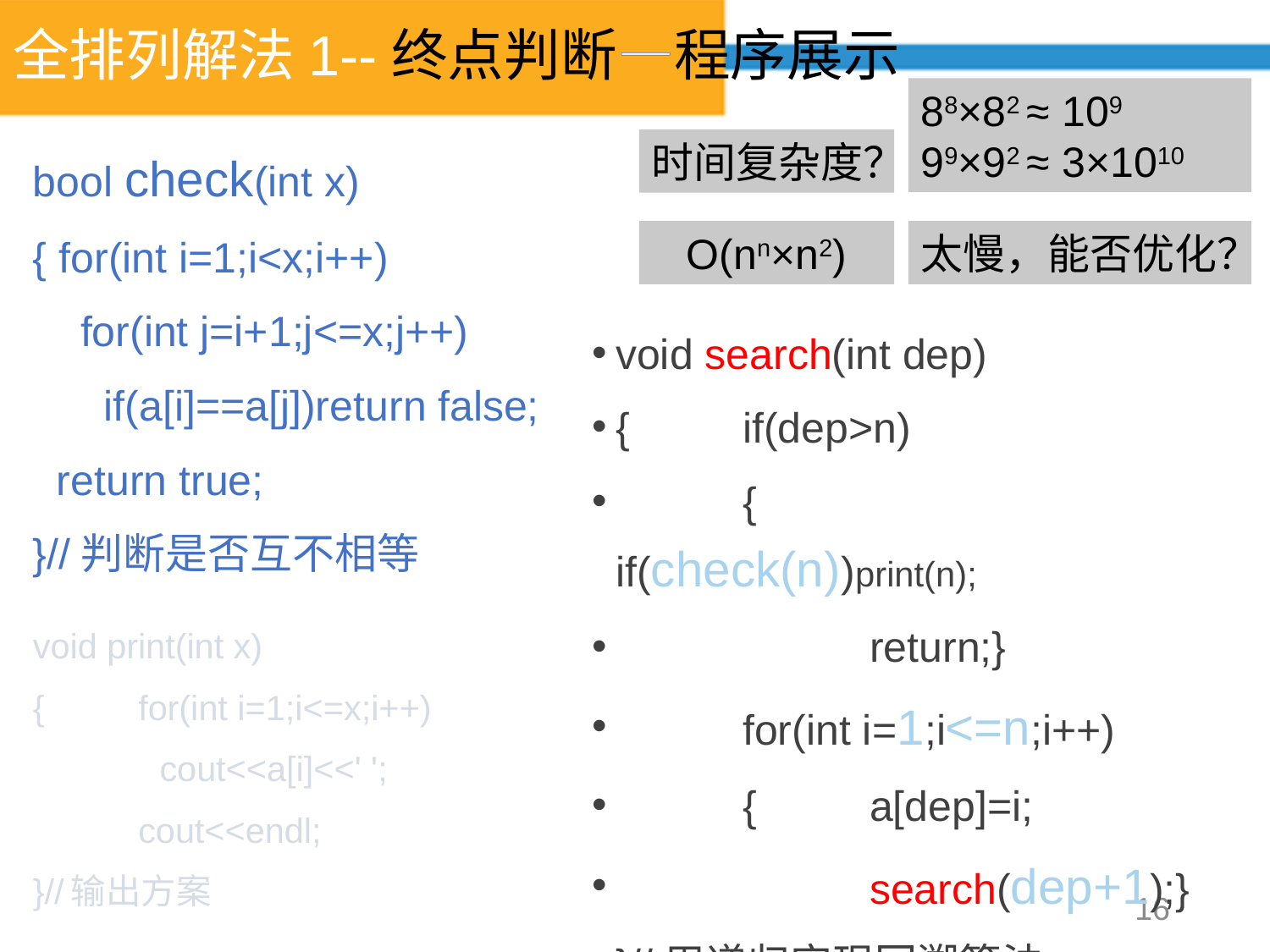

# 全排列解法1--终点判断—程序展示
88×82 ≈ 109
99×92 ≈ 3×1010
bool check(int x)
{ for(int i=1;i<x;i++)
    for(int j=i+1;j<=x;j++)
      if(a[i]==a[j])return false;
  return true;
}//判断是否互不相等
时间复杂度？
O(nn×n2)
太慢，能否优化？
void search(int dep)
{	if(dep>n)
	{	if(check(n))print(n);
		return;}
	for(int i=1;i<=n;i++)
	{	a[dep]=i;
		search(dep+1);}
}//用递归实现回溯算法
void print(int x)
{	for(int i=1;i<=x;i++)
             cout<<a[i]<<' ';
	cout<<endl;
}//输出方案
16